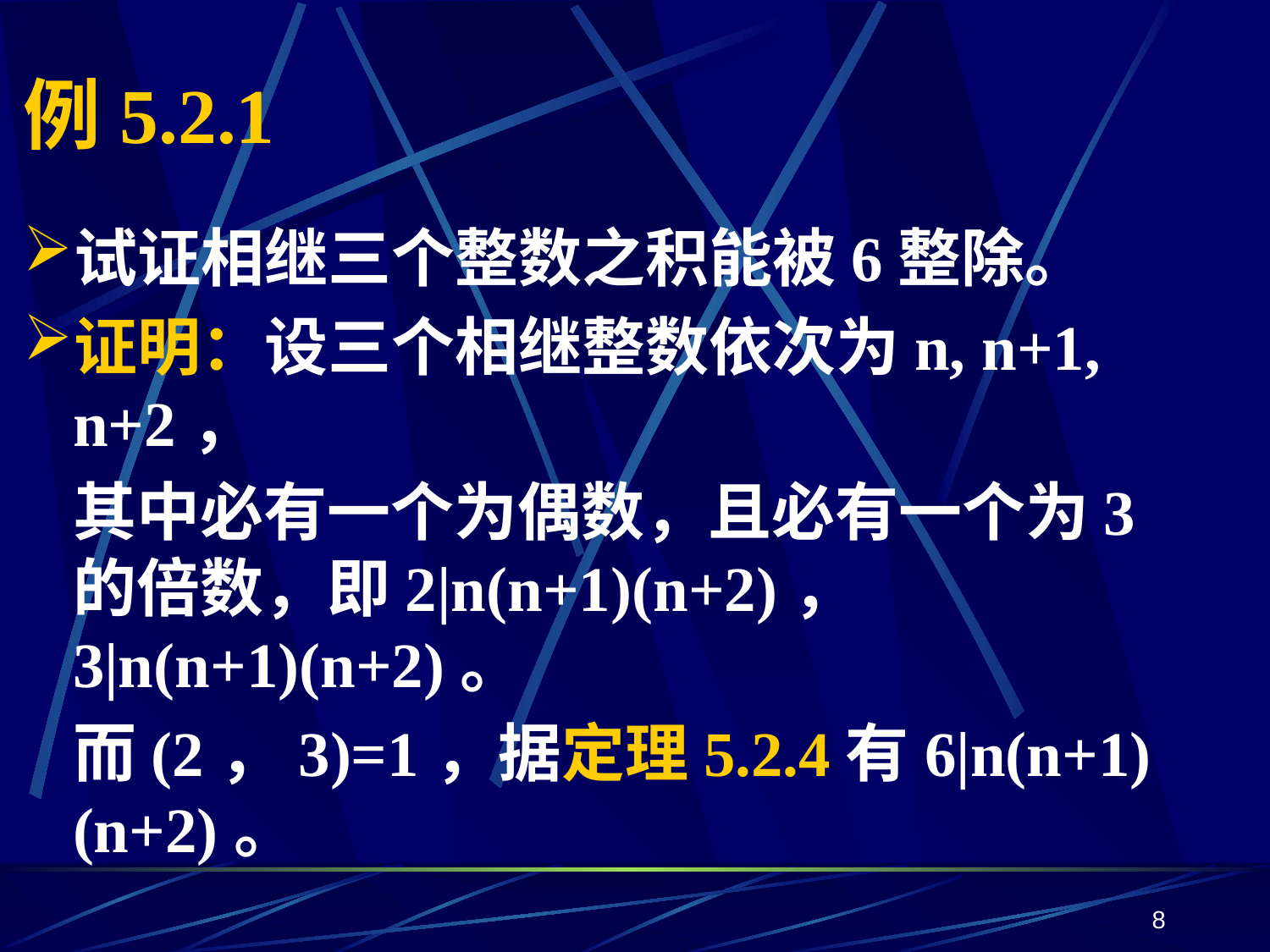

# 例5.2.1
试证相继三个整数之积能被6整除。
证明：设三个相继整数依次为n, n+1, n+2，
	其中必有一个为偶数，且必有一个为3的倍数，即2|n(n+1)(n+2)，
3|n(n+1)(n+2)。
	而(2，3)=1，据定理5.2.4有6|n(n+1)(n+2)。
8